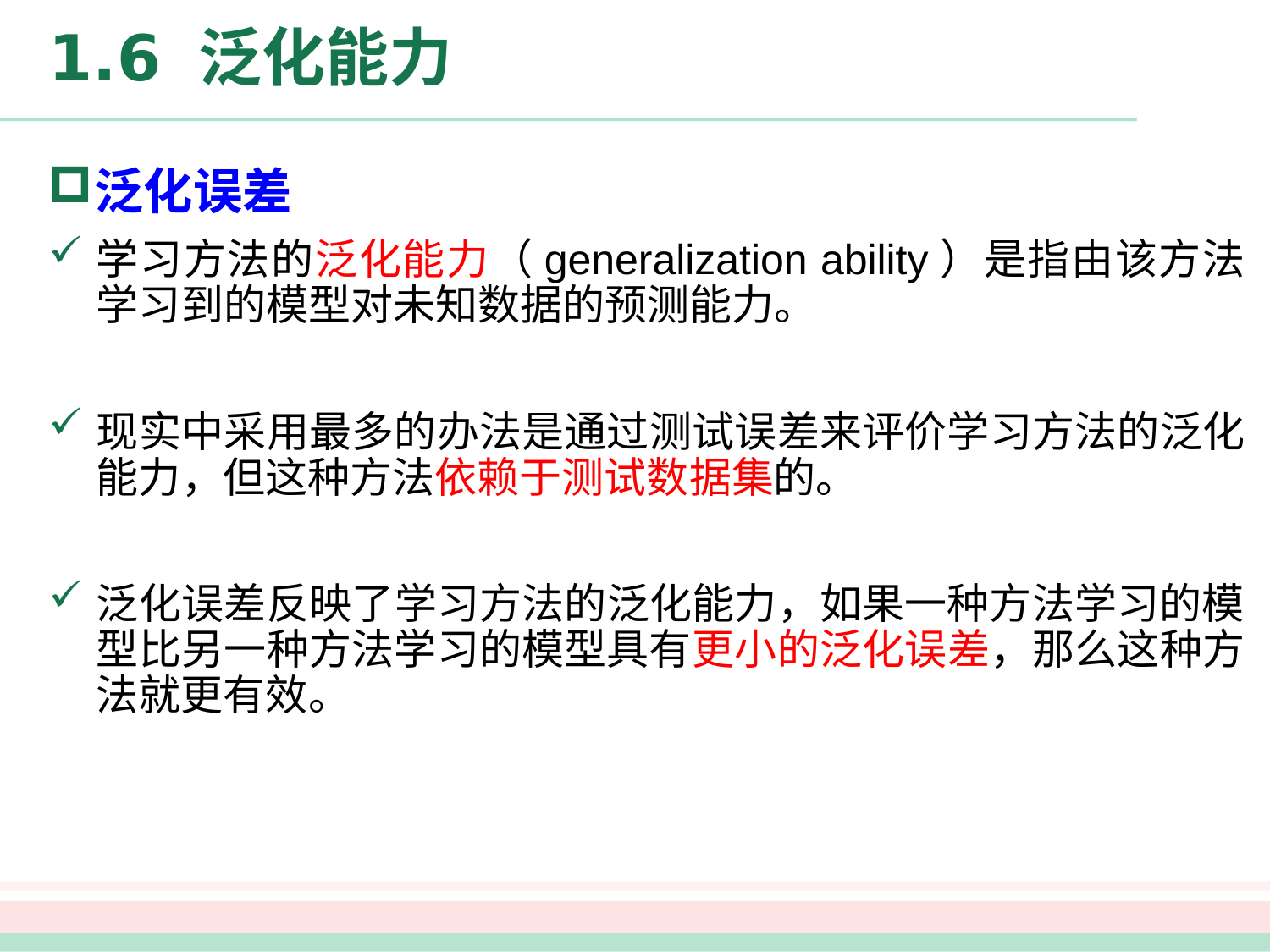

# 1.6 泛化能力
泛化误差
学习方法的泛化能力（generalization ability）是指由该方法学习到的模型对未知数据的预测能力。

现实中采用最多的办法是通过测试误差来评价学习方法的泛化能力，但这种方法依赖于测试数据集的。

泛化误差反映了学习方法的泛化能力，如果一种方法学习的模型比另一种方法学习的模型具有更小的泛化误差，那么这种方法就更有效。